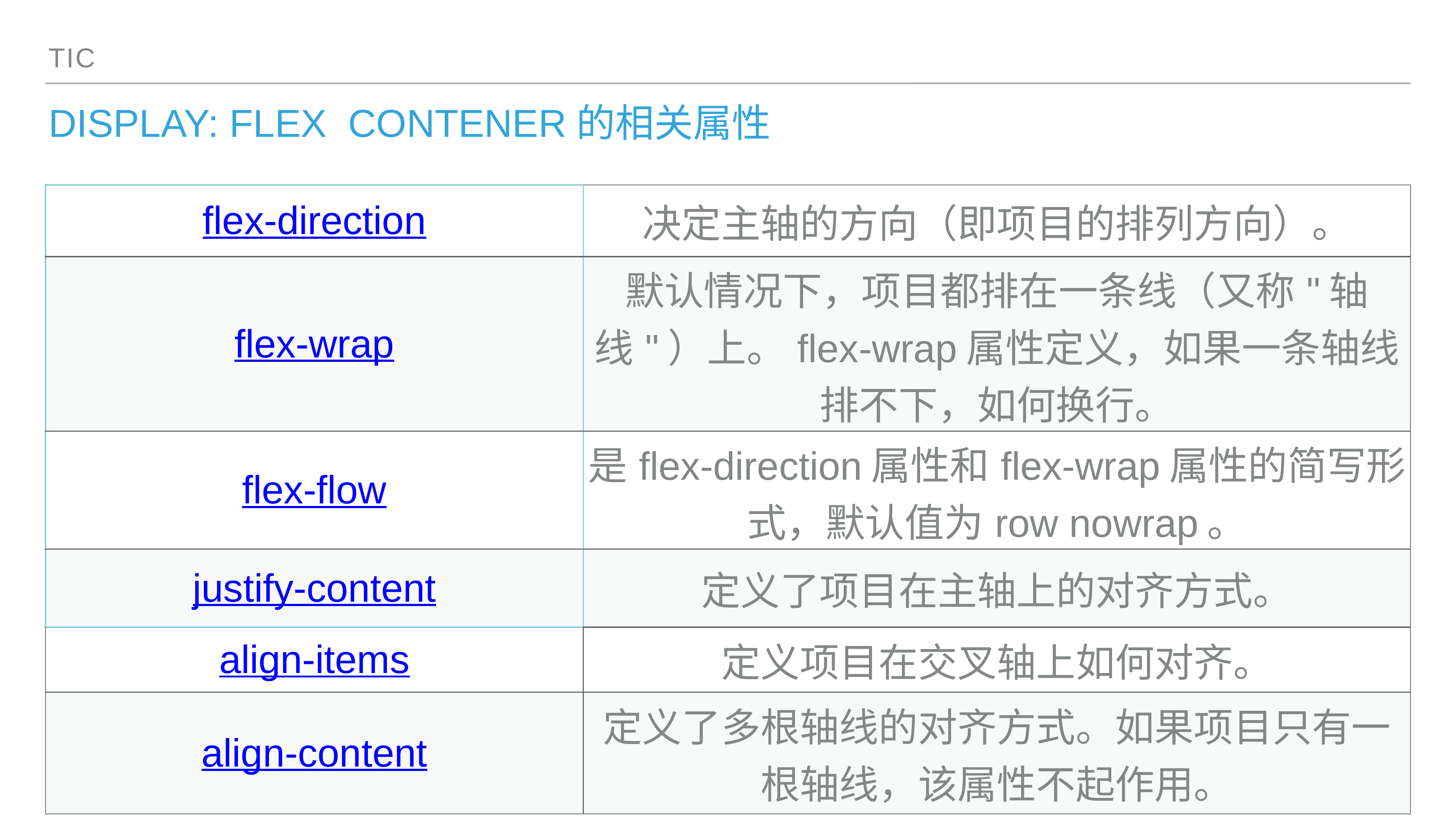

TIC
# display: Flex  contener的相关属性
| flex-direction | 决定主轴的方向（即项目的排列方向）。 |
| --- | --- |
| flex-wrap | 默认情况下，项目都排在一条线（又称"轴线"）上。flex-wrap属性定义，如果一条轴线排不下，如何换行。 |
| flex-flow | 是flex-direction属性和flex-wrap属性的简写形式，默认值为row nowrap。 |
| justify-content | 定义了项目在主轴上的对齐方式。 |
| align-items | 定义项目在交叉轴上如何对齐。 |
| align-content | 定义了多根轴线的对齐方式。如果项目只有一根轴线，该属性不起作用。 |